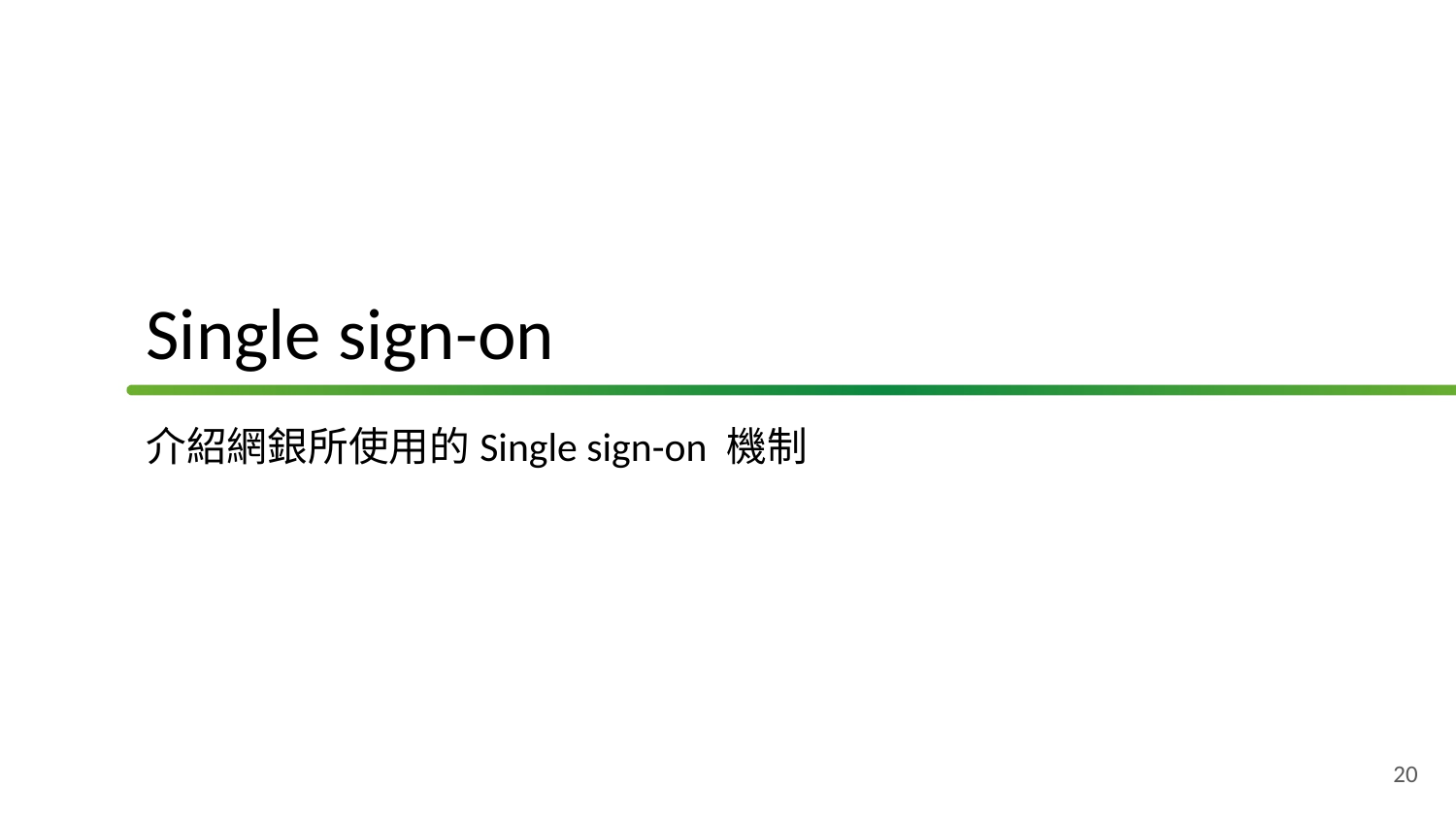

# Single sign-on
介紹網銀所使用的Single sign-on 機制
20